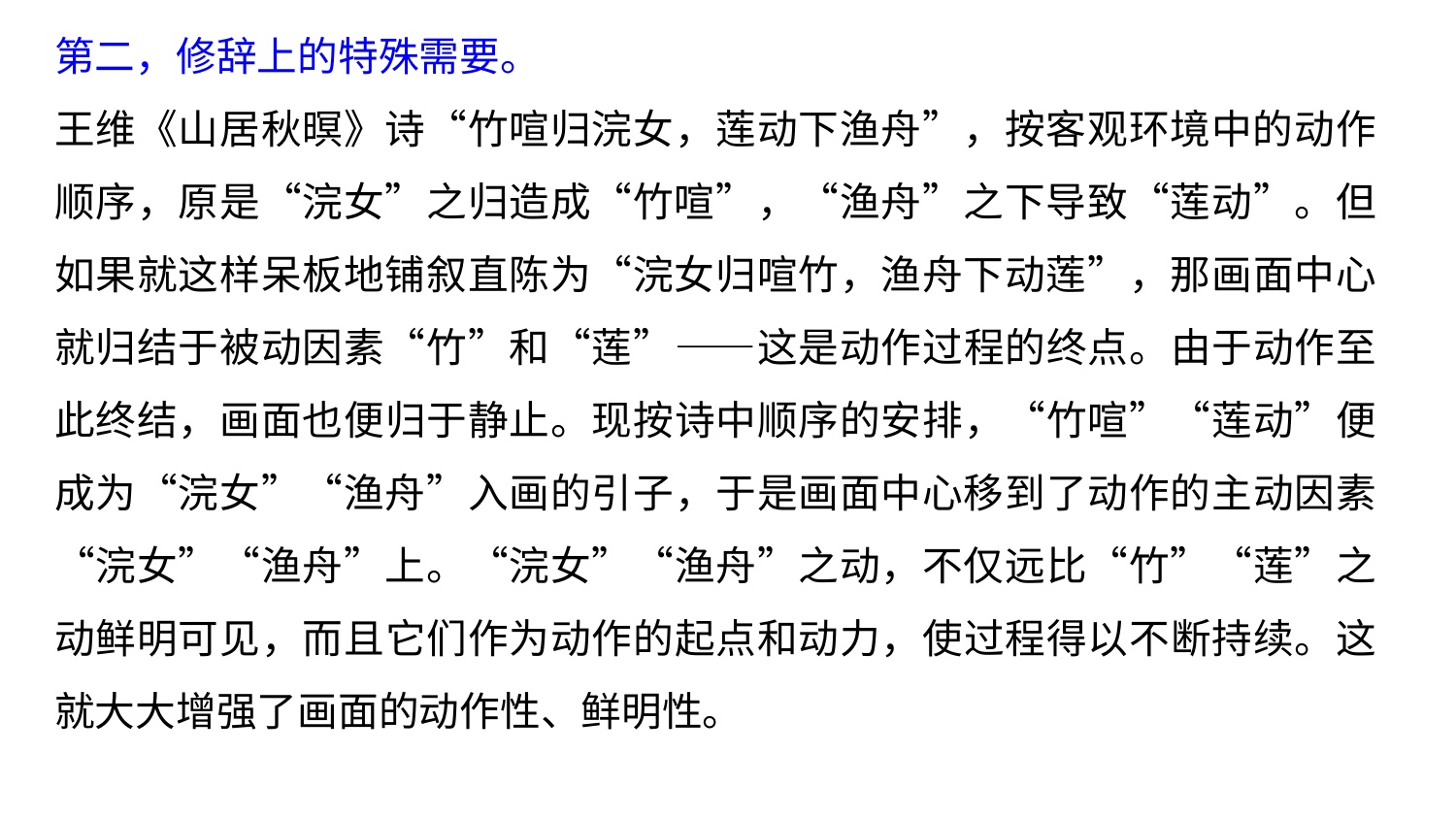

第二，修辞上的特殊需要。
王维《山居秋暝》诗“竹喧归浣女，莲动下渔舟”，按客观环境中的动作顺序，原是“浣女”之归造成“竹喧”，“渔舟”之下导致“莲动”。但如果就这样呆板地铺叙直陈为“浣女归喧竹，渔舟下动莲”，那画面中心就归结于被动因素“竹”和“莲”——这是动作过程的终点。由于动作至此终结，画面也便归于静止。现按诗中顺序的安排，“竹喧”“莲动”便成为“浣女”“渔舟”入画的引子，于是画面中心移到了动作的主动因素“浣女”“渔舟”上。“浣女”“渔舟”之动，不仅远比“竹”“莲”之动鲜明可见，而且它们作为动作的起点和动力，使过程得以不断持续。这就大大增强了画面的动作性、鲜明性。